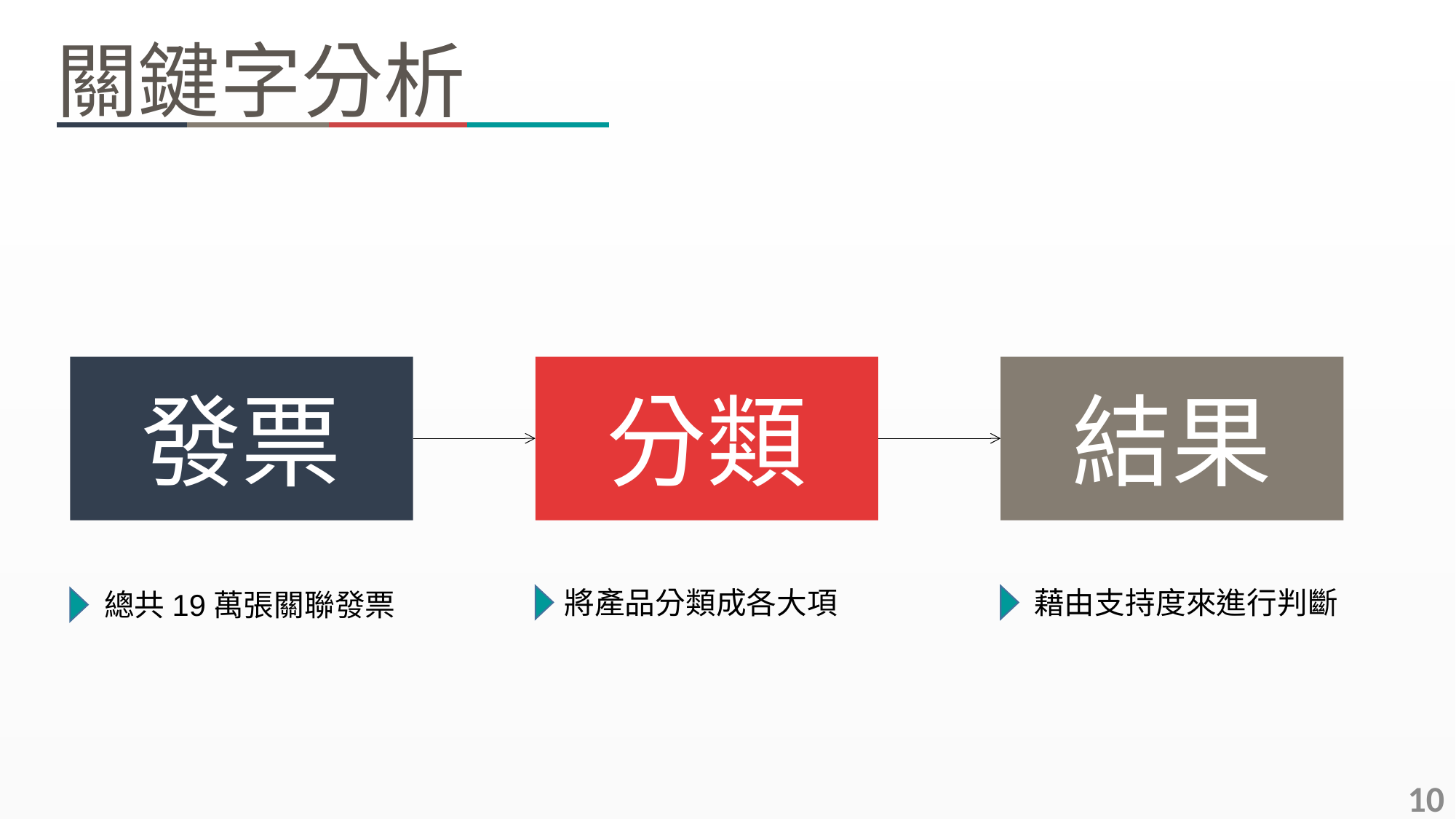

關鍵字分析
結果
分類
發票
將產品分類成各大項
藉由支持度來進行判斷
總共19萬張關聯發票

10